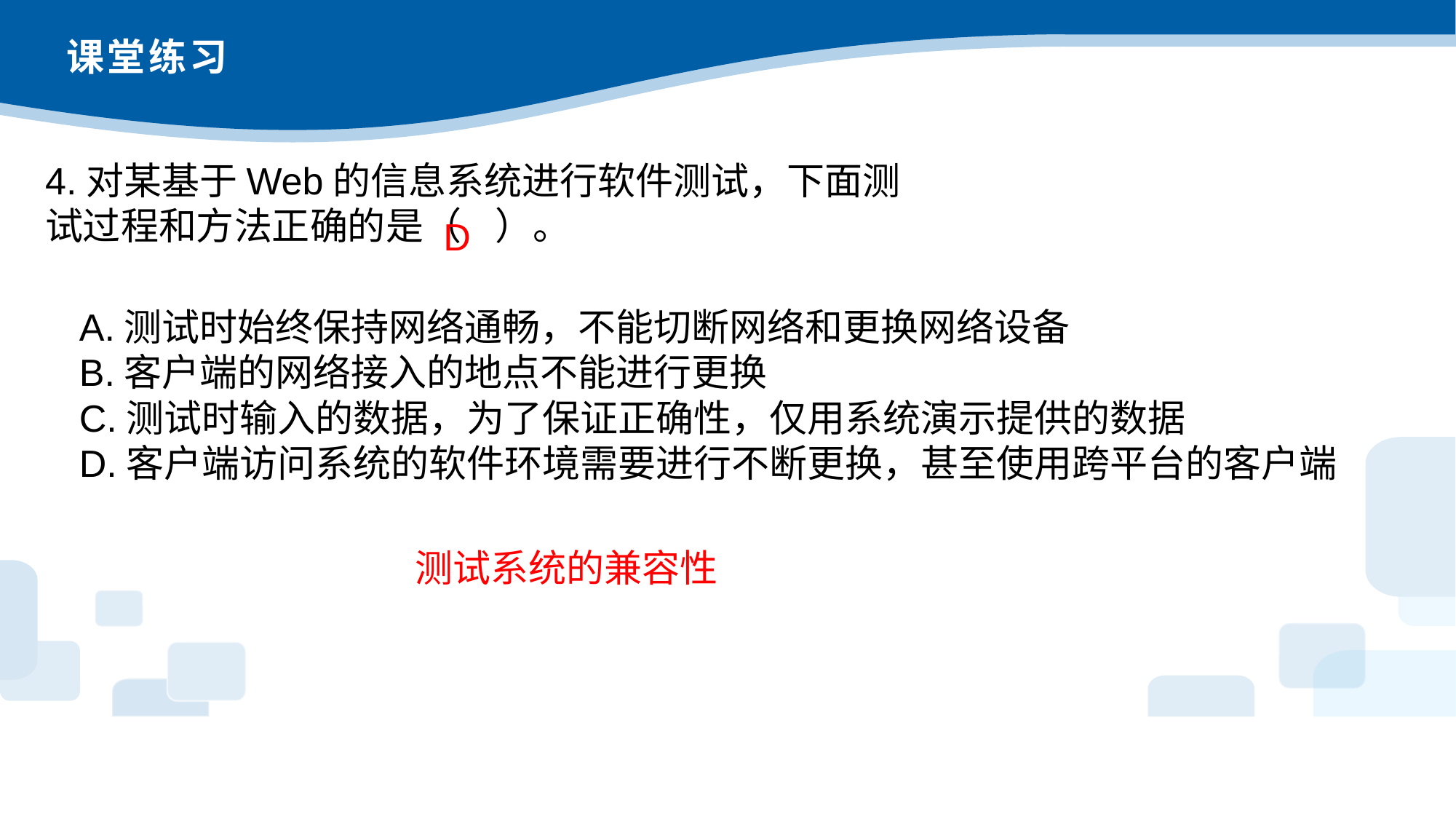

# 课堂练习
4.对某基于Web的信息系统进行软件测试，下面测试过程和方法正确的是（    ）。

D
A.测试时始终保持网络通畅，不能切断网络和更换网络设备
B.客户端的网络接入的地点不能进行更换
C.测试时输入的数据，为了保证正确性，仅用系统演示提供的数据
D.客户端访问系统的软件环境需要进行不断更换，甚至使用跨平台的客户端
测试系统的兼容性